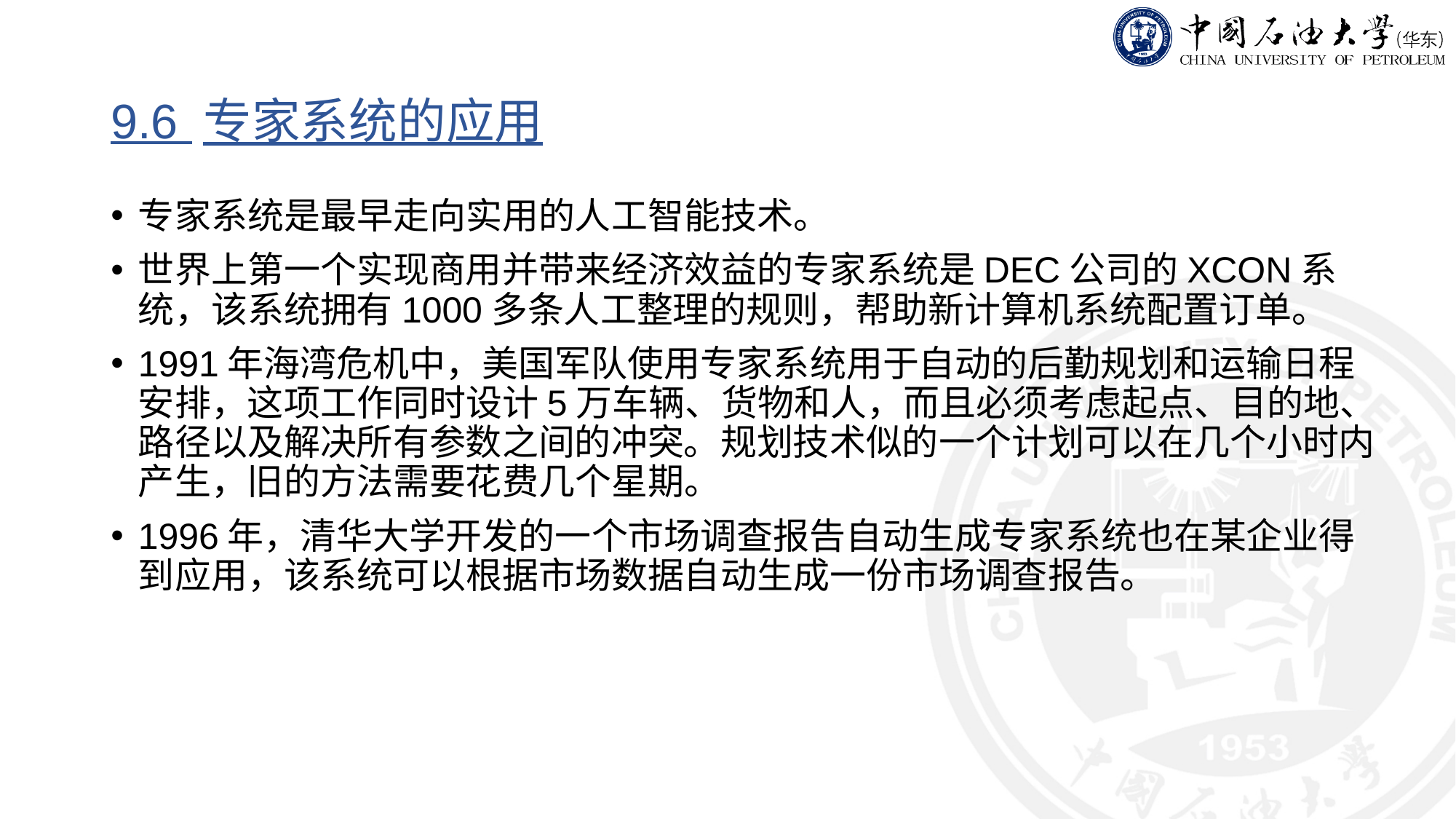

# 9.6 专家系统的应用
专家系统是最早走向实用的人工智能技术。
世界上第一个实现商用并带来经济效益的专家系统是DEC公司的XCON系统，该系统拥有1000多条人工整理的规则，帮助新计算机系统配置订单。
1991年海湾危机中，美国军队使用专家系统用于自动的后勤规划和运输日程安排，这项工作同时设计5万车辆、货物和人，而且必须考虑起点、目的地、路径以及解决所有参数之间的冲突。规划技术似的一个计划可以在几个小时内产生，旧的方法需要花费几个星期。
1996年，清华大学开发的一个市场调查报告自动生成专家系统也在某企业得到应用，该系统可以根据市场数据自动生成一份市场调查报告。